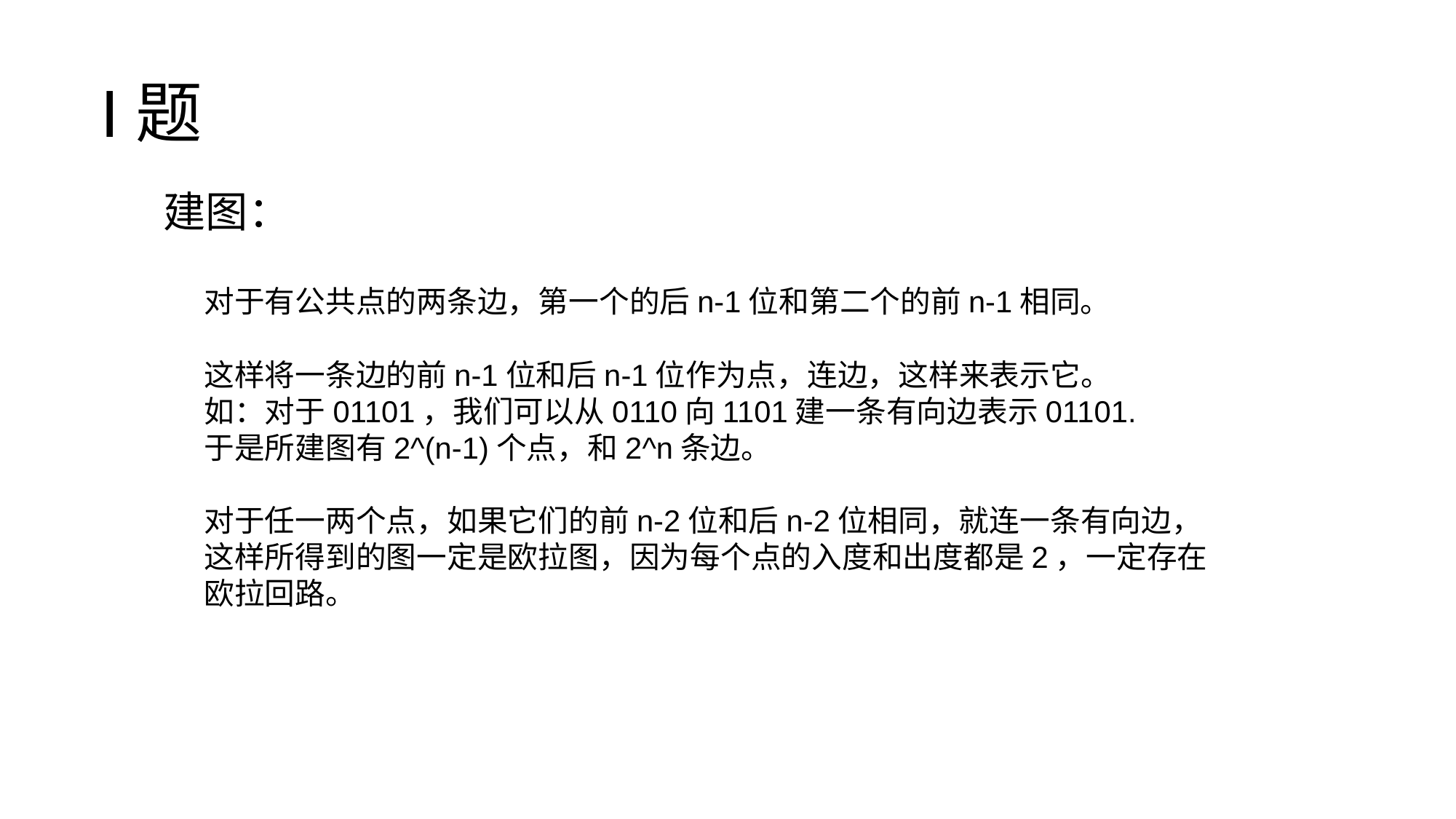

I题
建图：
对于有公共点的两条边，第一个的后n-1位和第二个的前n-1相同。

这样将一条边的前n-1位和后n-1位作为点，连边，这样来表示它。
如：对于01101，我们可以从0110向1101建一条有向边表示01101.
于是所建图有2^(n-1)个点，和2^n条边。

对于任一两个点，如果它们的前n-2位和后n-2位相同，就连一条有向边，
这样所得到的图一定是欧拉图，因为每个点的入度和出度都是2，一定存在
欧拉回路。